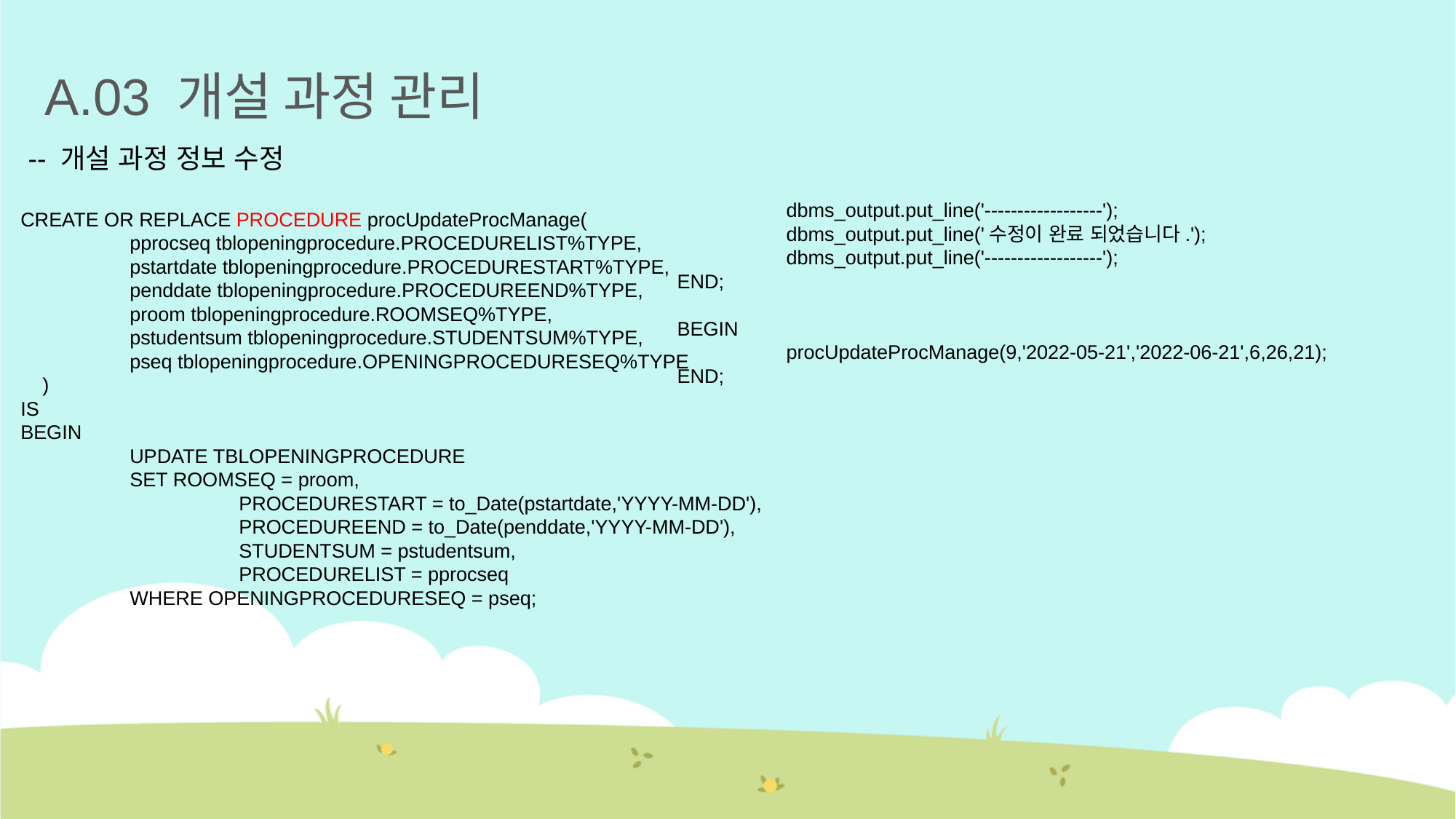

A.03 개설 과정 관리
 -- 개설 과정 정보 수정

CREATE OR REPLACE PROCEDURE procUpdateProcManage(
	pprocseq tblopeningprocedure.PROCEDURELIST%TYPE,
	pstartdate tblopeningprocedure.PROCEDURESTART%TYPE,
	penddate tblopeningprocedure.PROCEDUREEND%TYPE,
	proom tblopeningprocedure.ROOMSEQ%TYPE,
	pstudentsum tblopeningprocedure.STUDENTSUM%TYPE,
	pseq tblopeningprocedure.OPENINGPROCEDURESEQ%TYPE
    )
IS
BEGIN
	UPDATE TBLOPENINGPROCEDURE
	SET ROOMSEQ = proom,
		PROCEDURESTART = to_Date(pstartdate,'YYYY-MM-DD'),
		PROCEDUREEND = to_Date(penddate,'YYYY-MM-DD'),
		STUDENTSUM = pstudentsum,
		PROCEDURELIST = pprocseq
	WHERE OPENINGPROCEDURESEQ = pseq;

	dbms_output.put_line('------------------');
	dbms_output.put_line('수정이 완료 되었습니다.');
	dbms_output.put_line('------------------');
END;

BEGIN
	procUpdateProcManage(9,'2022-05-21','2022-06-21',6,26,21);
END;